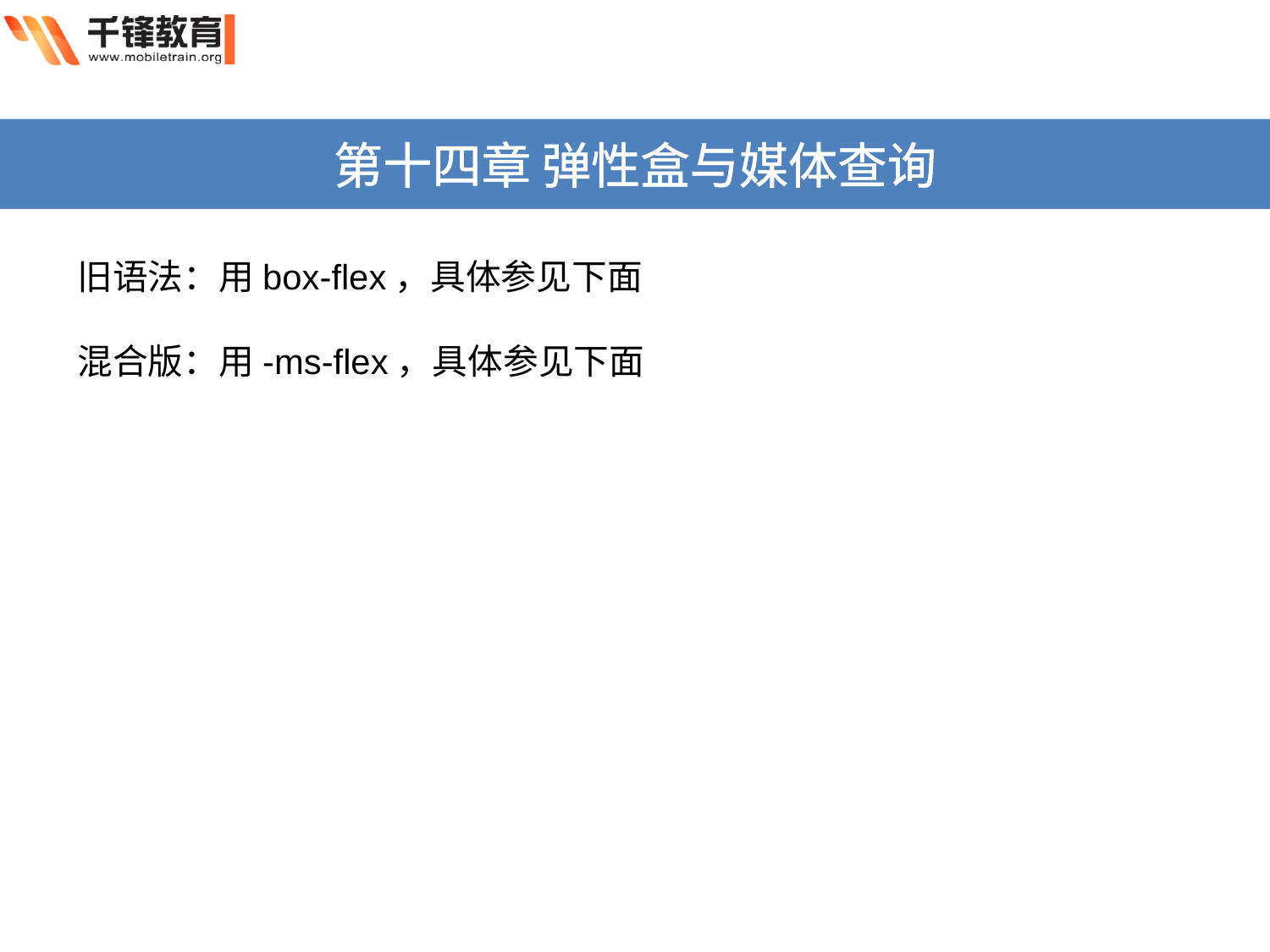

第十四章 弹性盒与媒体查询
旧语法：用box-flex，具体参见下面

混合版：用-ms-flex，具体参见下面